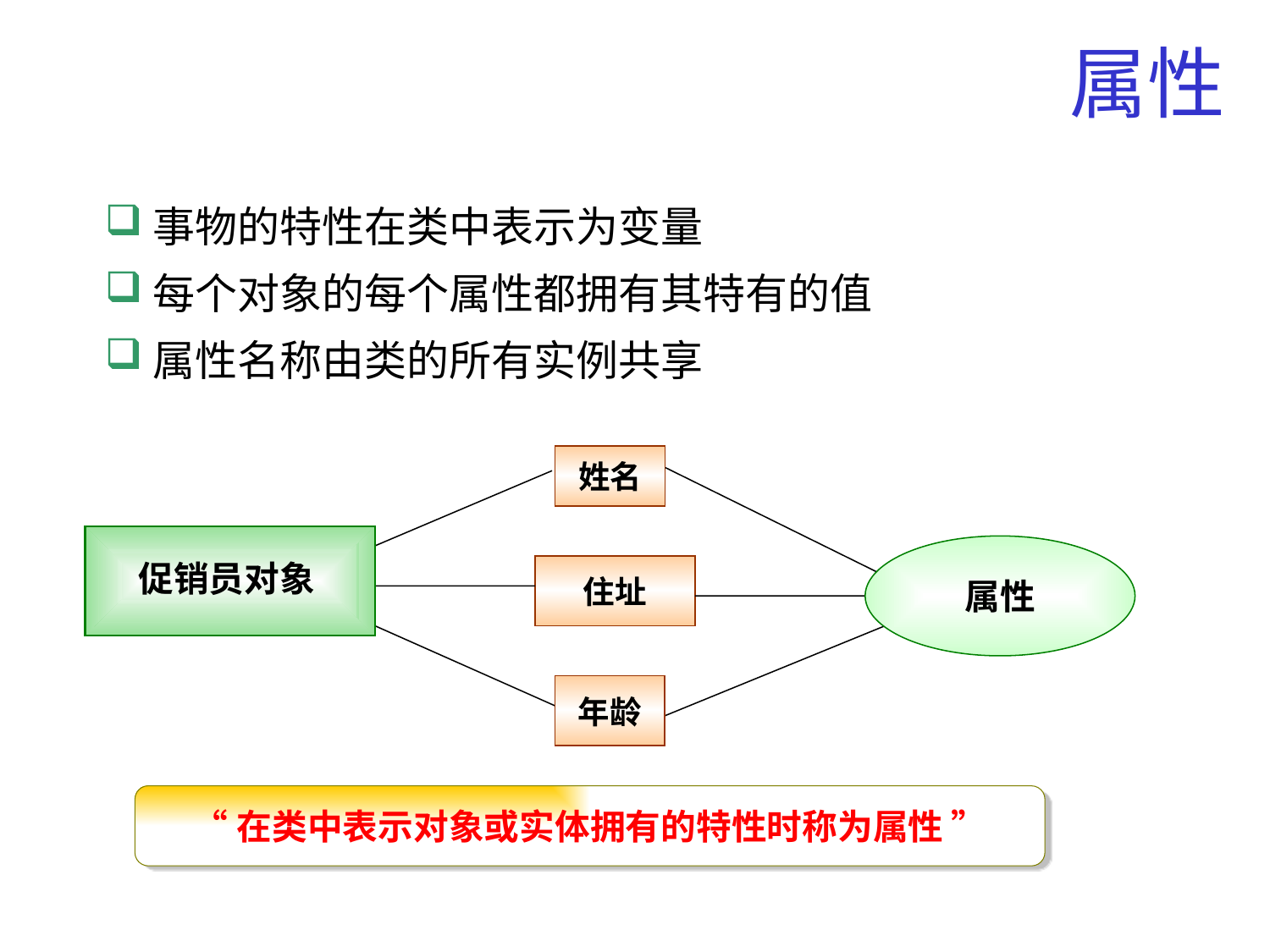

# 属性
事物的特性在类中表示为变量
每个对象的每个属性都拥有其特有的值
属性名称由类的所有实例共享
姓名

促销员对象
属性
住址

年龄
“在类中表示对象或实体拥有的特性时称为属性 ”
9